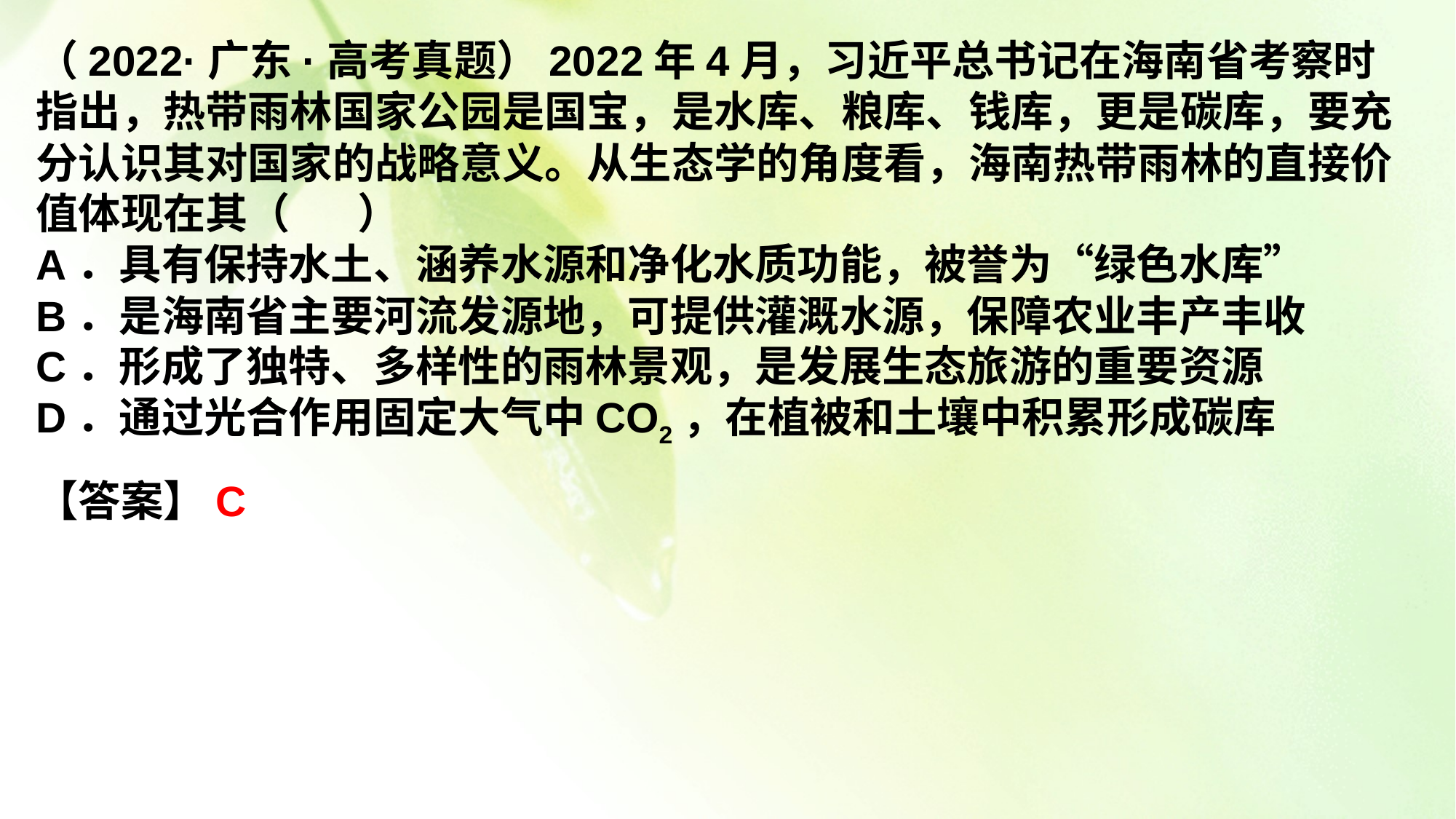

（2022·广东·高考真题）2022年4月，习近平总书记在海南省考察时指出，热带雨林国家公园是国宝，是水库、粮库、钱库，更是碳库，要充分认识其对国家的战略意义。从生态学的角度看，海南热带雨林的直接价值体现在其（       ）A．具有保持水土、涵养水源和净化水质功能，被誉为“绿色水库”B．是海南省主要河流发源地，可提供灌溉水源，保障农业丰产丰收C．形成了独特、多样性的雨林景观，是发展生态旅游的重要资源D．通过光合作用固定大气中CO2，在植被和土壤中积累形成碳库【答案】C